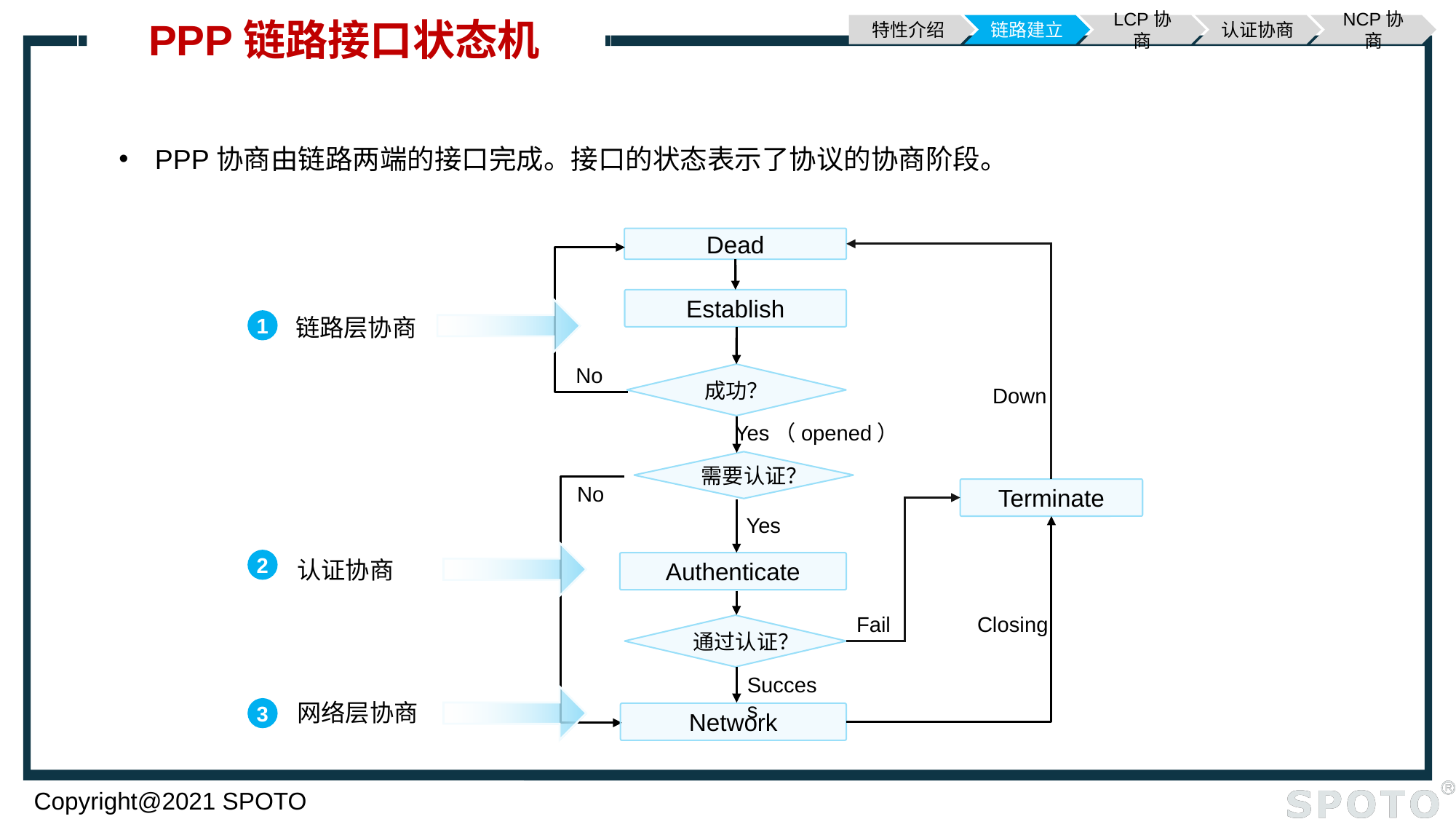

# PPP链路接口状态机
特性介绍
链路建立
LCP协商
认证协商
NCP协商
PPP协商由链路两端的接口完成。接口的状态表示了协议的协商阶段。
Dead

Establish
No
成功？
Down
Yes（opened）
需要认证？
No

Terminate
Yes
Authenticate
Closing
Fail
通过认证？
Success
Network

链路层协商
1

认证协商
2

网络层协商
3